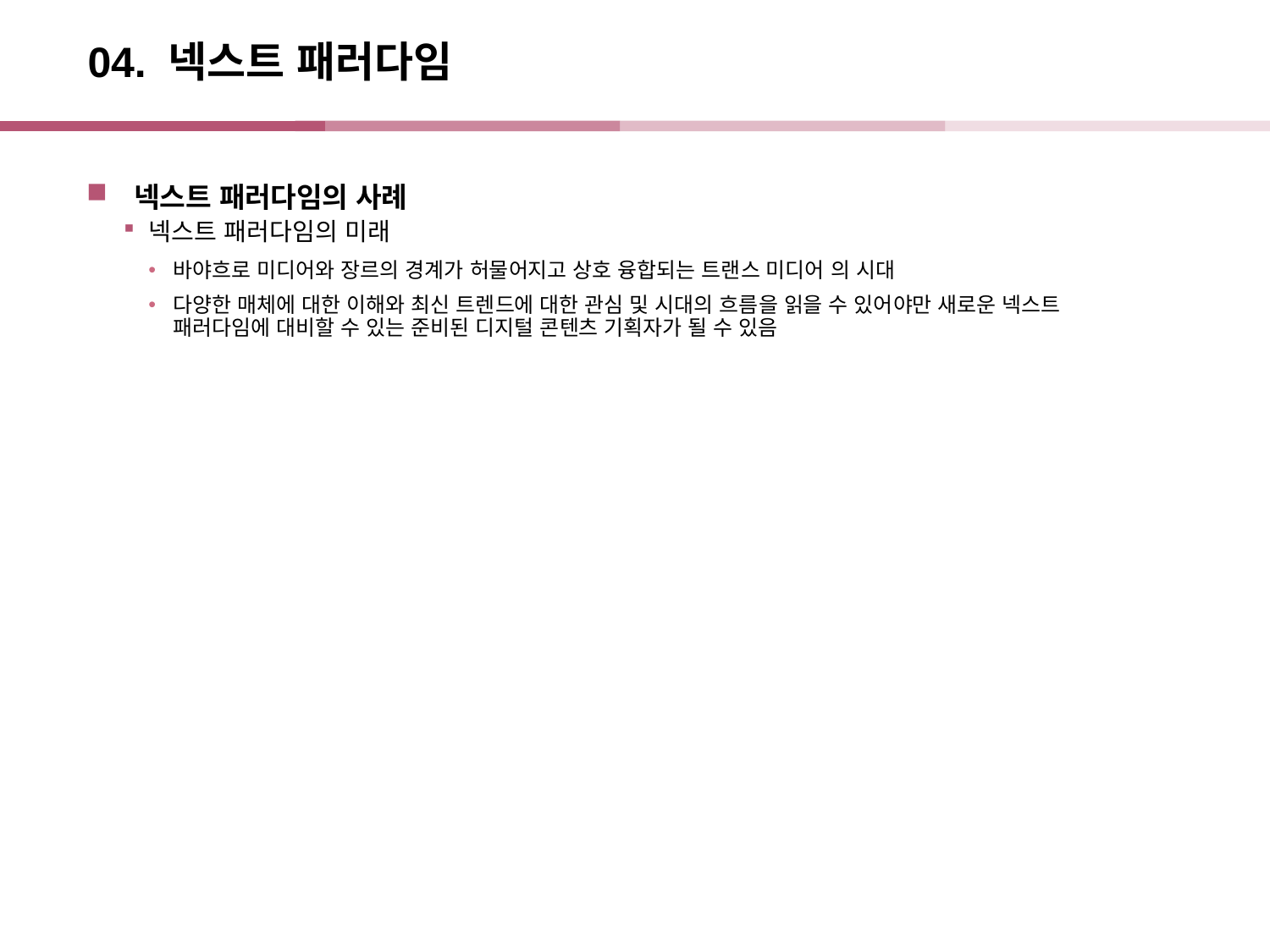

# 04. 넥스트 패러다임
넥스트 패러다임의 사례
넥스트 패러다임의 미래
바야흐로 미디어와 장르의 경계가 허물어지고 상호 융합되는 트랜스 미디어 의 시대
다양한 매체에 대한 이해와 최신 트렌드에 대한 관심 및 시대의 흐름을 읽을 수 있어야만 새로운 넥스트
패러다임에 대비할 수 있는 준비된 디지털 콘텐츠 기획자가 될 수 있음